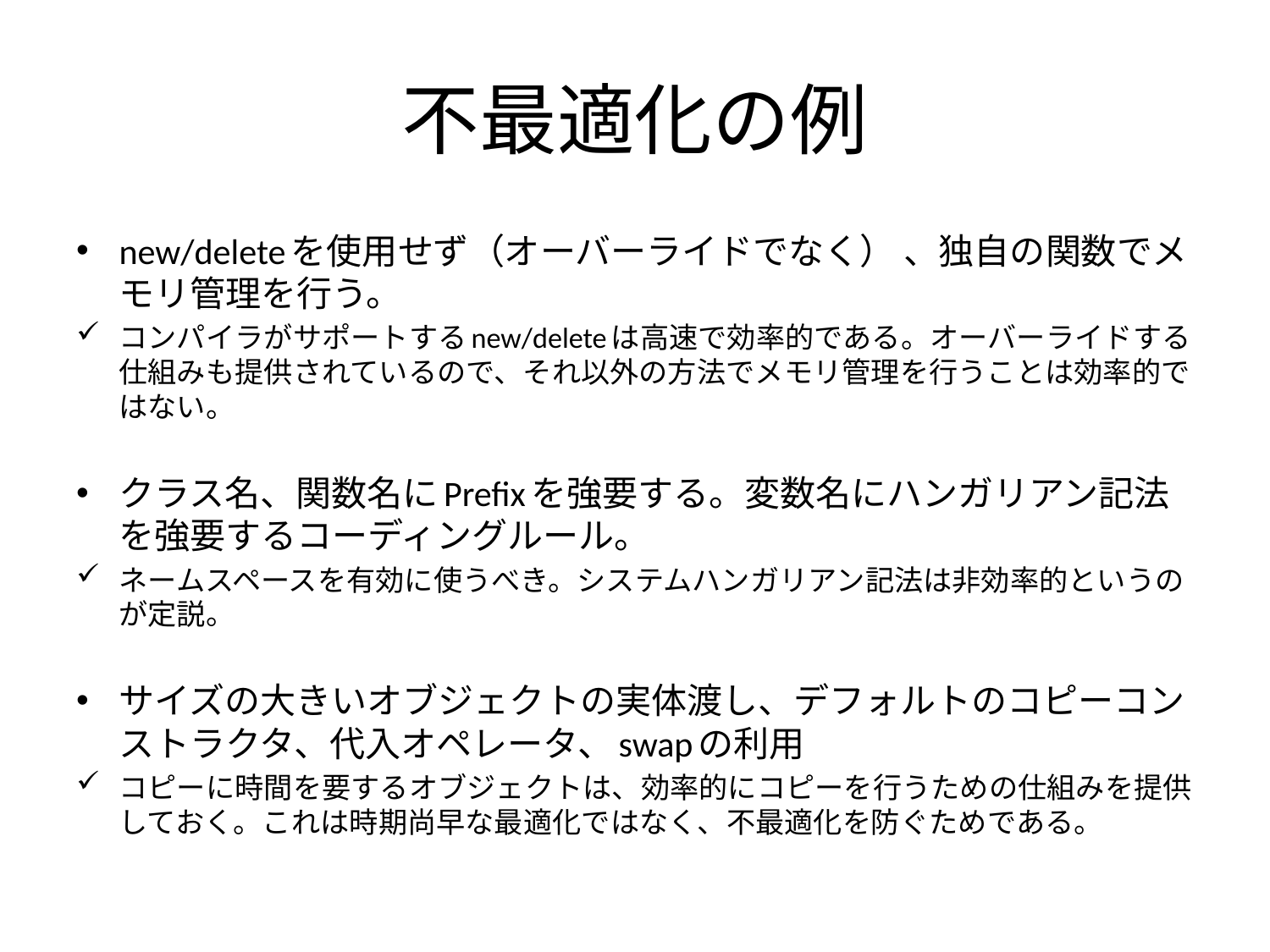

# 不最適化の例
new/deleteを使用せず（オーバーライドでなく） 、独自の関数でメモリ管理を行う。
コンパイラがサポートするnew/deleteは高速で効率的である。オーバーライドする仕組みも提供されているので、それ以外の方法でメモリ管理を行うことは効率的ではない。

クラス名、関数名にPrefixを強要する。変数名にハンガリアン記法を強要するコーディングルール。
ネームスペースを有効に使うべき。システムハンガリアン記法は非効率的というのが定説。

サイズの大きいオブジェクトの実体渡し、デフォルトのコピーコンストラクタ、代入オペレータ、swapの利用
コピーに時間を要するオブジェクトは、効率的にコピーを行うための仕組みを提供しておく。これは時期尚早な最適化ではなく、不最適化を防ぐためである。